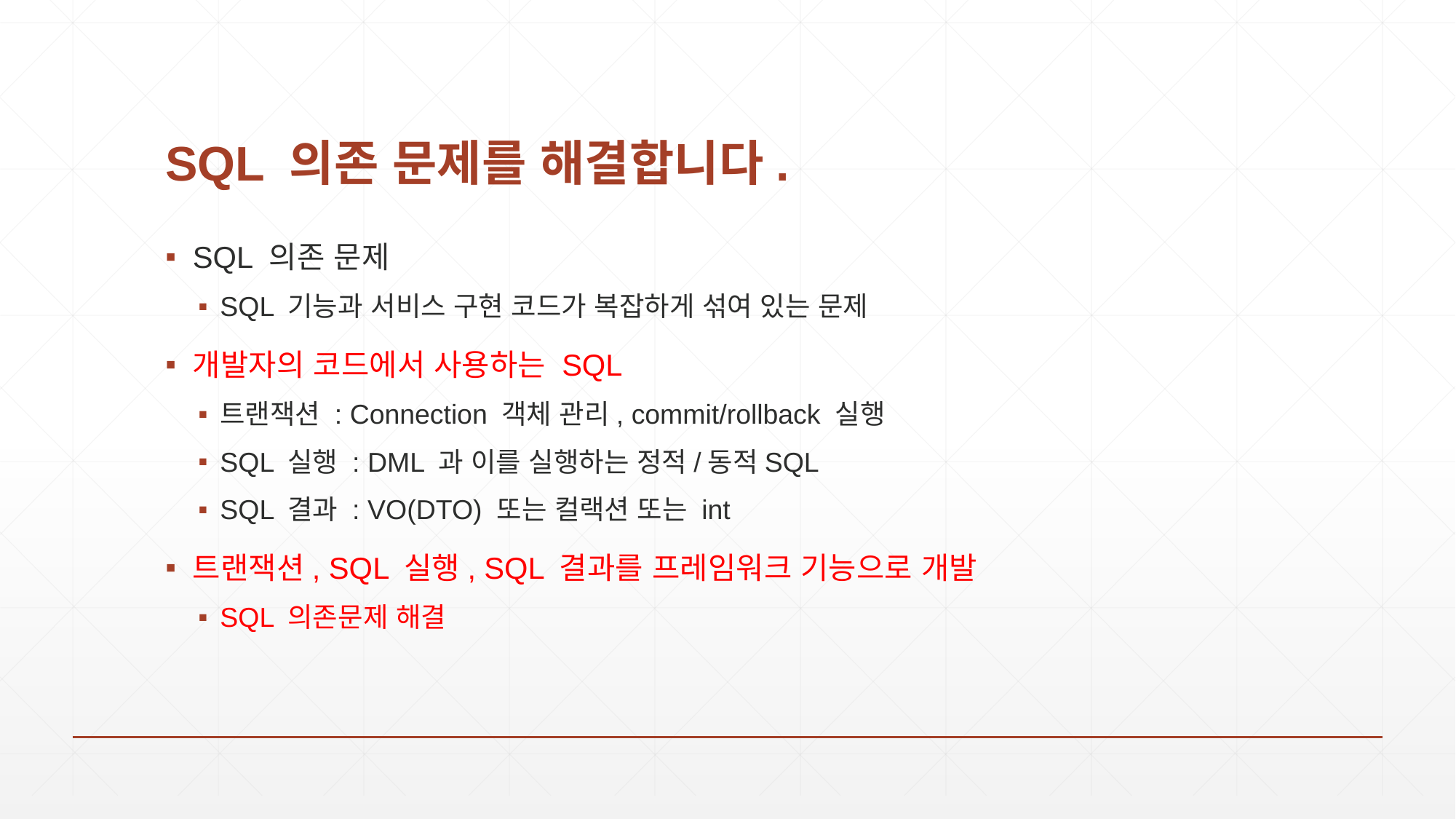

# SQL 의존 문제를 해결합니다.
SQL 의존 문제
SQL 기능과 서비스 구현 코드가 복잡하게 섞여 있는 문제
개발자의 코드에서 사용하는 SQL
트랜잭션 : Connection 객체 관리, commit/rollback 실행
SQL 실행 : DML 과 이를 실행하는 정적/동적SQL
SQL 결과 : VO(DTO) 또는 컬랙션 또는 int
트랜잭션, SQL 실행, SQL 결과를 프레임워크 기능으로 개발
SQL 의존문제 해결